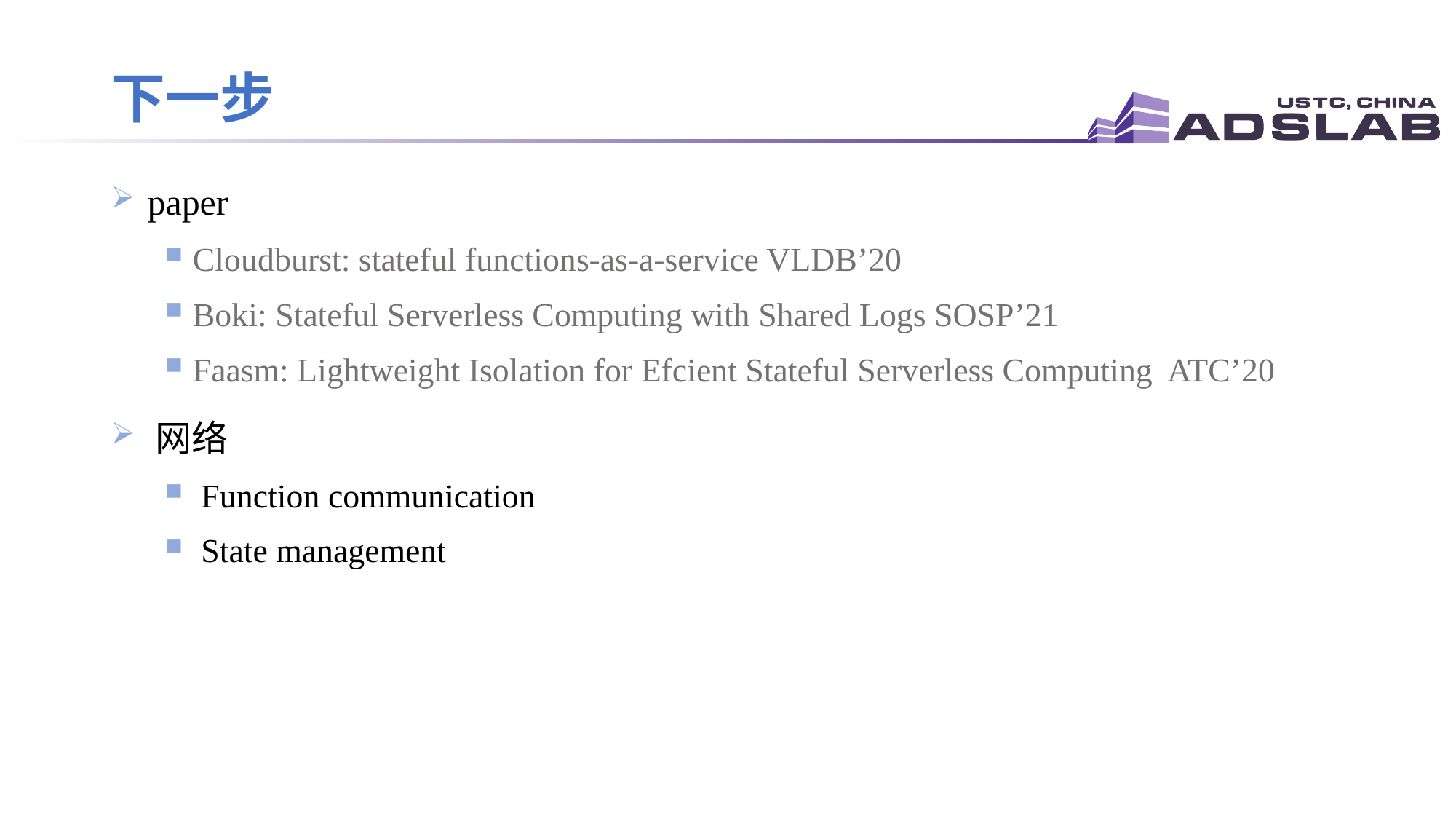

# 下一步
 paper
Cloudburst: stateful functions-as-a-service VLDB’20
Boki: Stateful Serverless Computing with Shared Logs SOSP’21
Faasm: Lightweight Isolation for Efcient Stateful Serverless Computing  ATC’20
 网络
 Function communication
 State management